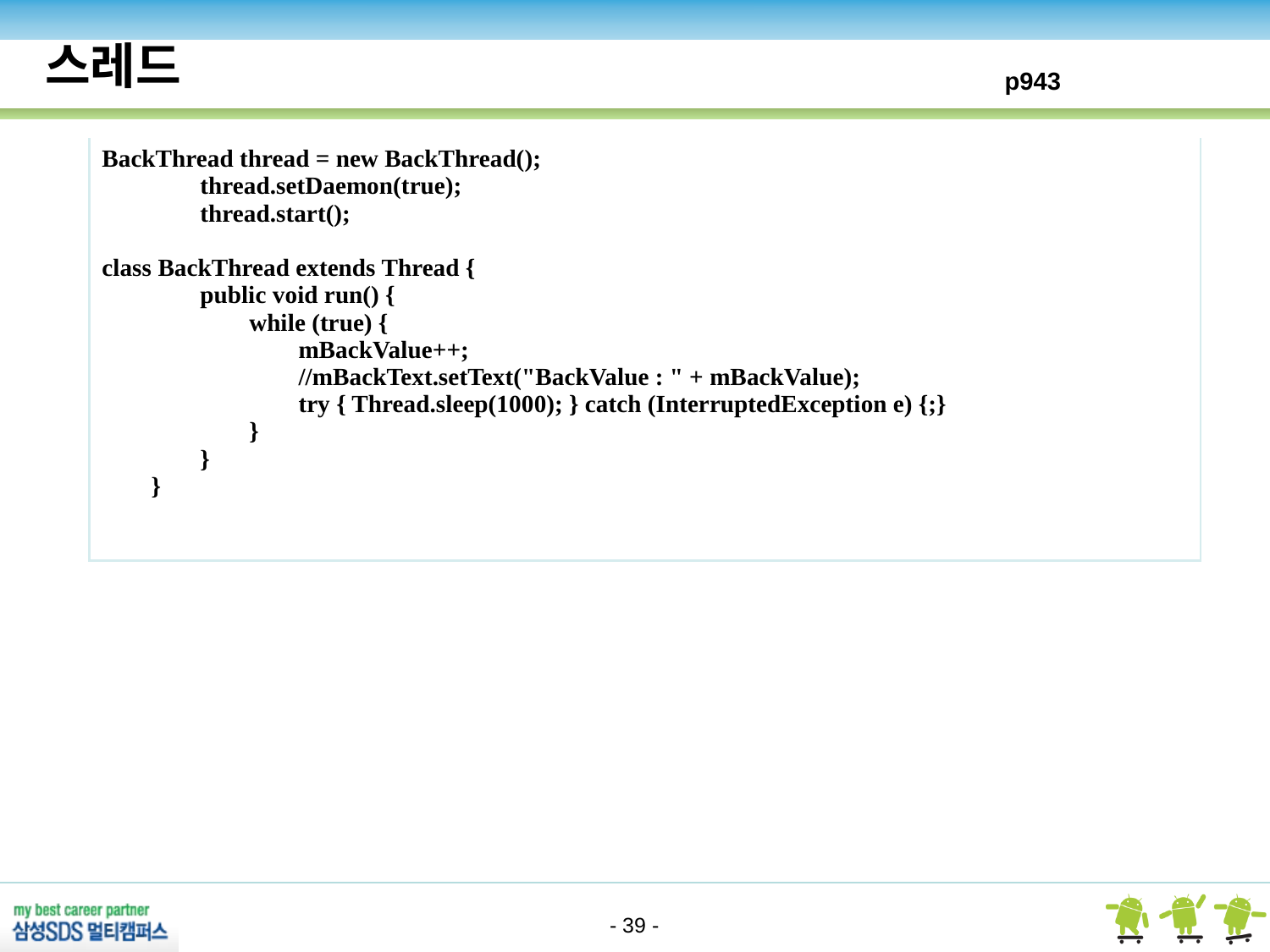

스레드
p943
| BackThread thread = new BackThread(); thread.setDaemon(true); thread.start(); class BackThread extends Thread { public void run() { while (true) { mBackValue++; //mBackText.setText("BackValue : " + mBackValue); try { Thread.sleep(1000); } catch (InterruptedException e) {;} } } } |
| --- |
- 39 -